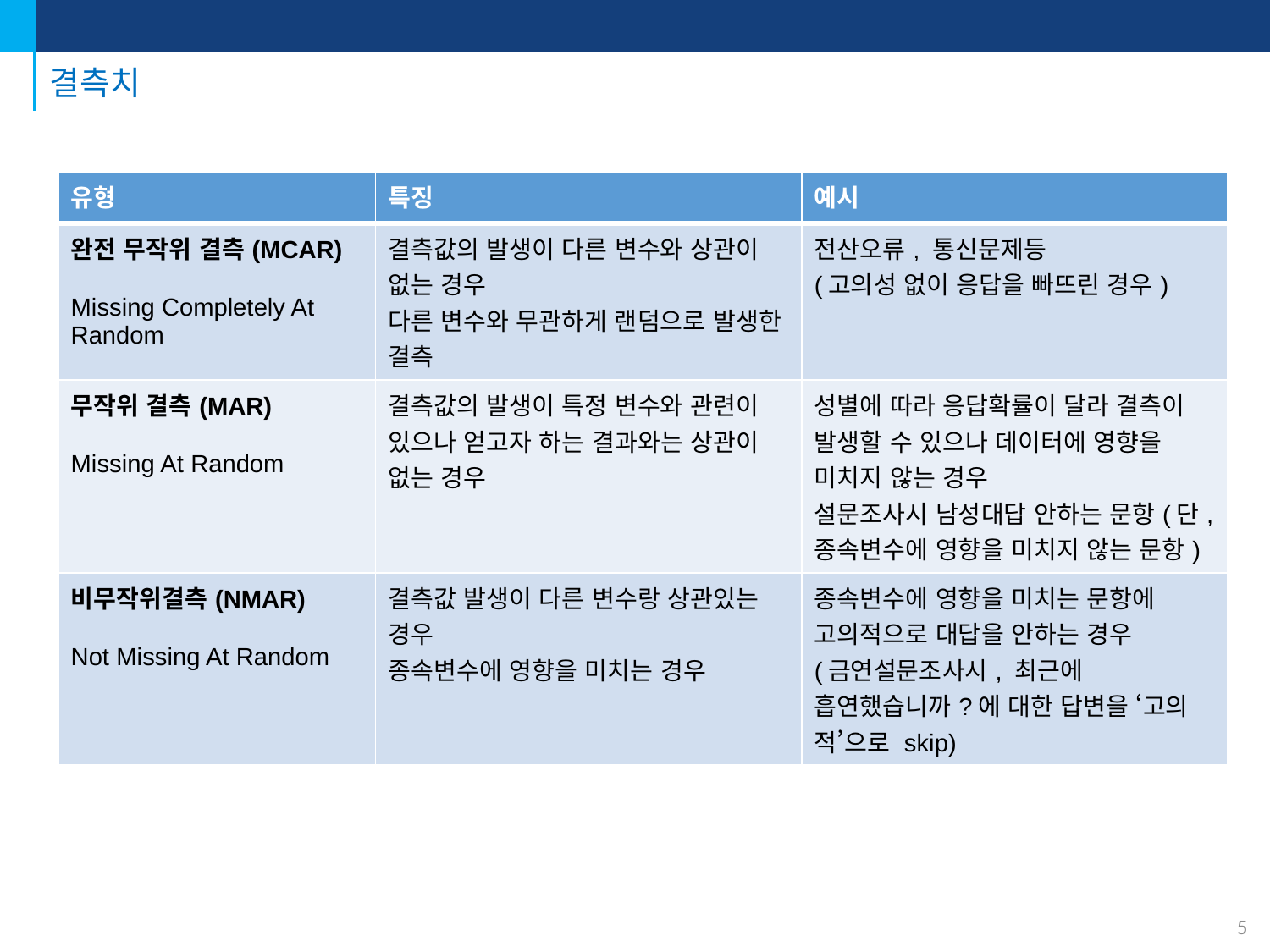

# 결측치
| 유형 | 특징 | 예시 |
| --- | --- | --- |
| 완전 무작위 결측(MCAR) Missing Completely At Random | 결측값의 발생이 다른 변수와 상관이 없는 경우 다른 변수와 무관하게 랜덤으로 발생한 결측 | 전산오류, 통신문제등 (고의성 없이 응답을 빠뜨린 경우) |
| 무작위 결측(MAR) Missing At Random | 결측값의 발생이 특정 변수와 관련이 있으나 얻고자 하는 결과와는 상관이 없는 경우 | 성별에 따라 응답확률이 달라 결측이 발생할 수 있으나 데이터에 영향을 미치지 않는 경우 설문조사시 남성대답 안하는 문항(단, 종속변수에 영향을 미치지 않는 문항) |
| 비무작위결측(NMAR) Not Missing At Random | 결측값 발생이 다른 변수랑 상관있는 경우 종속변수에 영향을 미치는 경우 | 종속변수에 영향을 미치는 문항에 고의적으로 대답을 안하는 경우 (금연설문조사시, 최근에 흡연했습니까?에 대한 답변을 ‘고의적’으로 skip) |
5